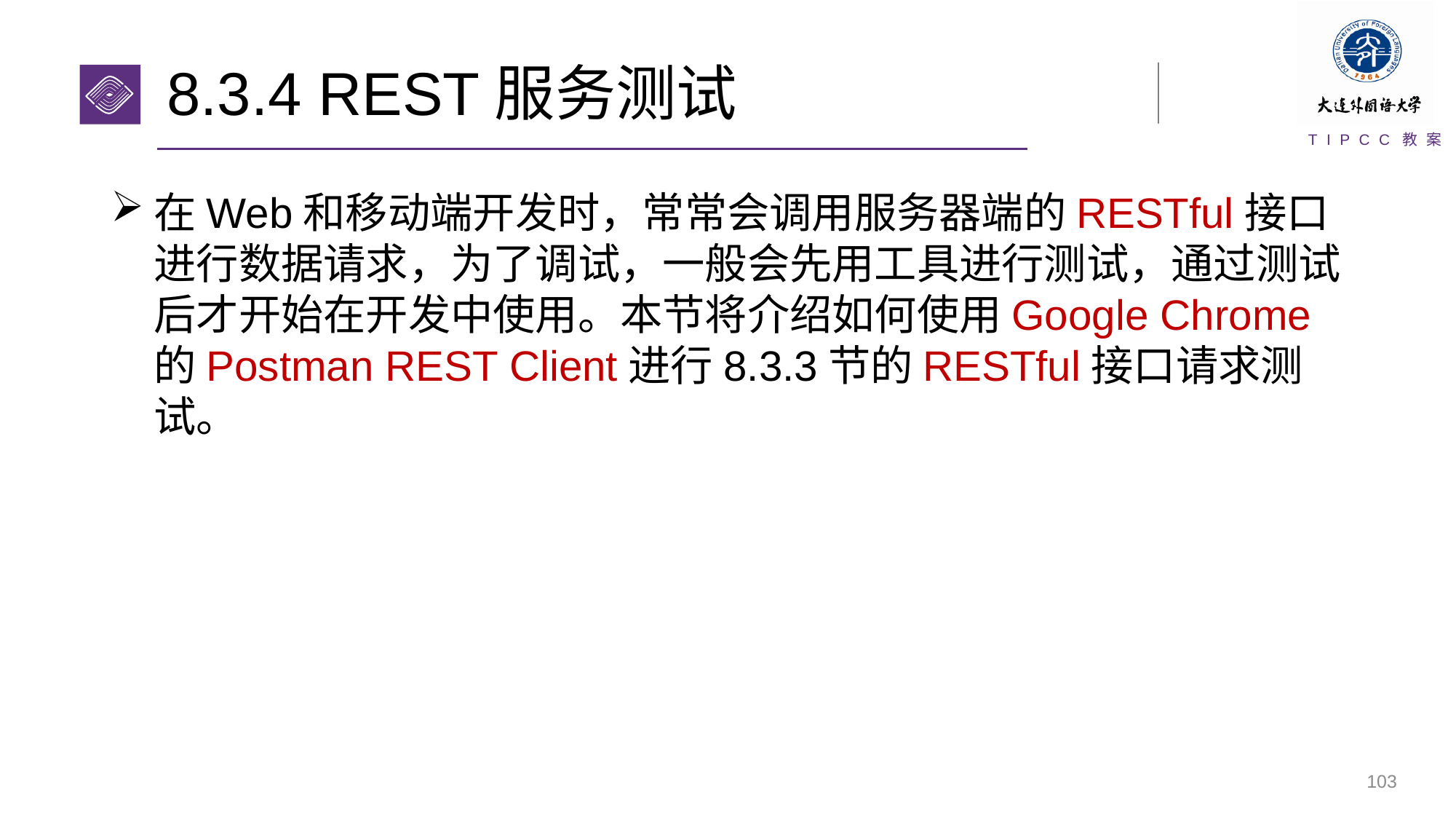

# 8.3.4 REST服务测试
在Web和移动端开发时，常常会调用服务器端的RESTful接口进行数据请求，为了调试，一般会先用工具进行测试，通过测试后才开始在开发中使用。本节将介绍如何使用Google Chrome的Postman REST Client进行8.3.3节的RESTful接口请求测试。
103